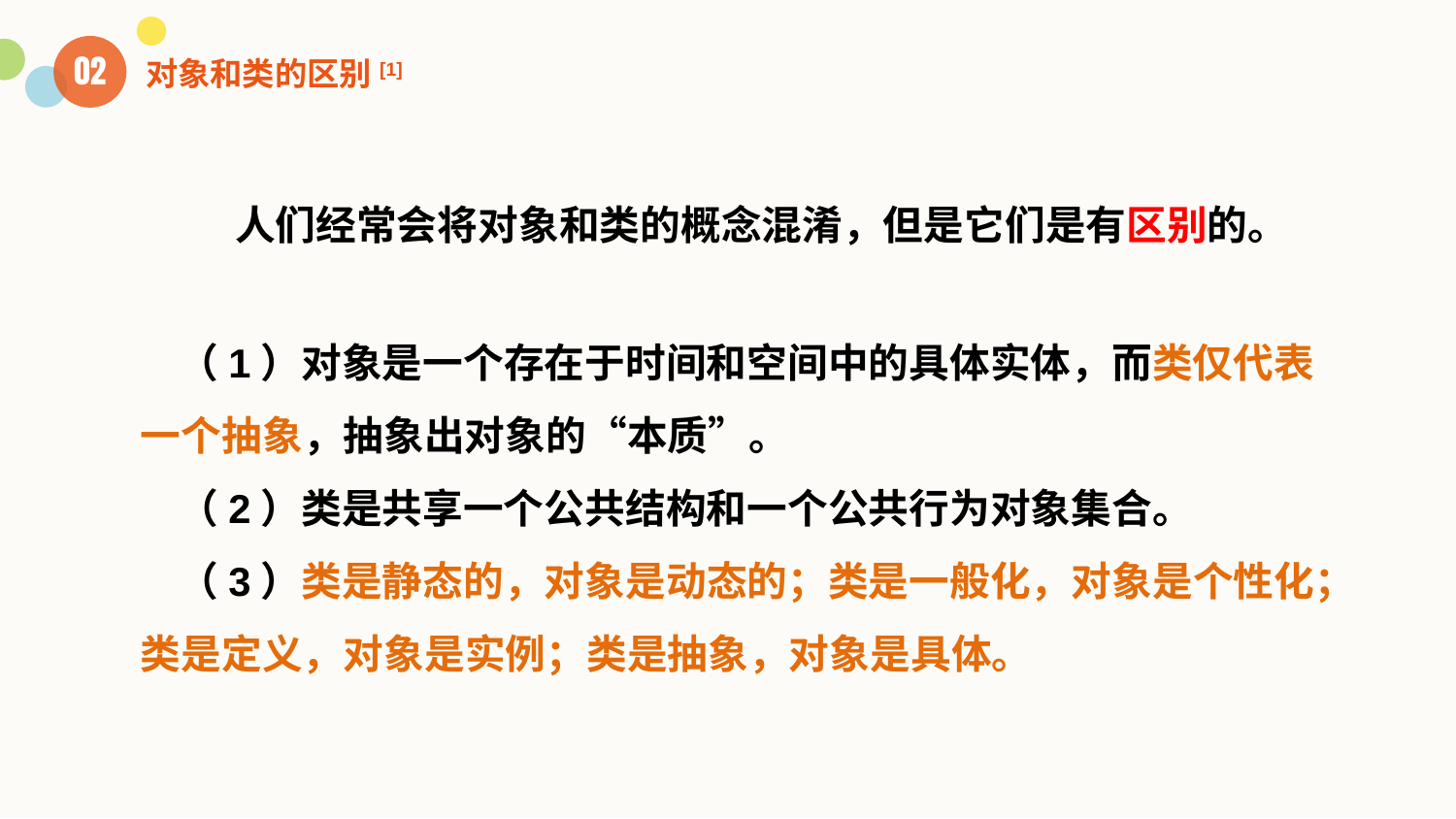

02
对象和类的区别[1]

人们经常会将对象和类的概念混淆，但是它们是有区别的。
   （1）对象是一个存在于时间和空间中的具体实体，而类仅代表一个抽象，抽象出对象的“本质”。
   （2）类是共享一个公共结构和一个公共行为对象集合。
   （3）类是静态的，对象是动态的；类是一般化，对象是个性化；类是定义，对象是实例；类是抽象，对象是具体。